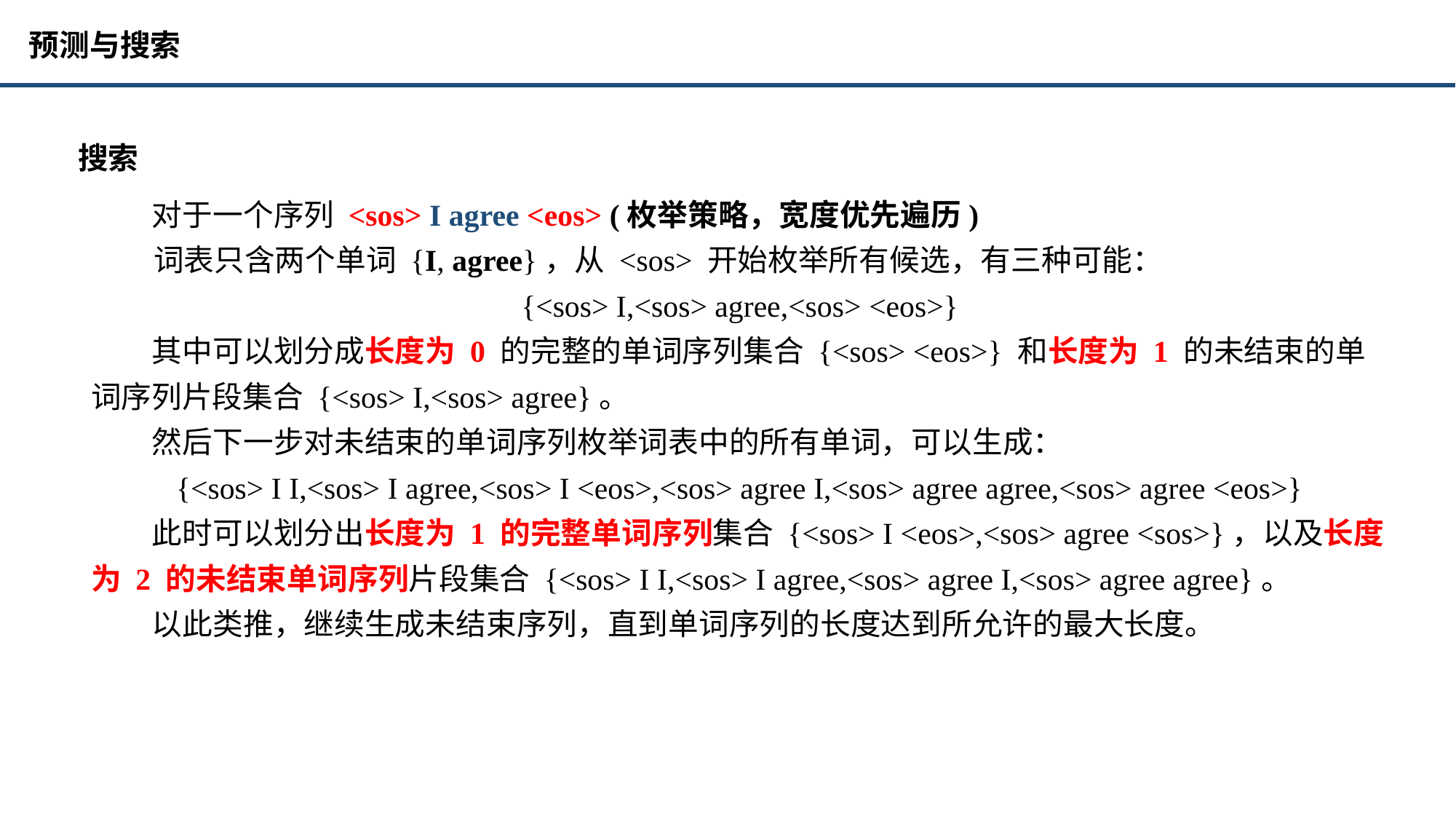

预测与搜索
搜索
        对于一个序列 <sos> I agree <eos> (枚举策略，宽度优先遍历)
        词表只含两个单词 {I, agree}，从 <sos> 开始枚举所有候选，有三种可能：
{<sos> I,<sos> agree,<sos> <eos>}
        其中可以划分成长度为 0 的完整的单词序列集合 {<sos> <eos>} 和长度为 1 的未结束的单词序列片段集合 {<sos> I,<sos> agree}。
        然后下一步对未结束的单词序列枚举词表中的所有单词，可以生成：
{<sos> I I,<sos> I agree,<sos> I <eos>,<sos> agree I,<sos> agree agree,<sos> agree <eos>}
        此时可以划分出长度为 1 的完整单词序列集合 {<sos> I <eos>,<sos> agree <sos>}，以及长度为 2 的未结束单词序列片段集合 {<sos> I I,<sos> I agree,<sos> agree I,<sos> agree agree}。
        以此类推，继续生成未结束序列，直到单词序列的长度达到所允许的最大长度。